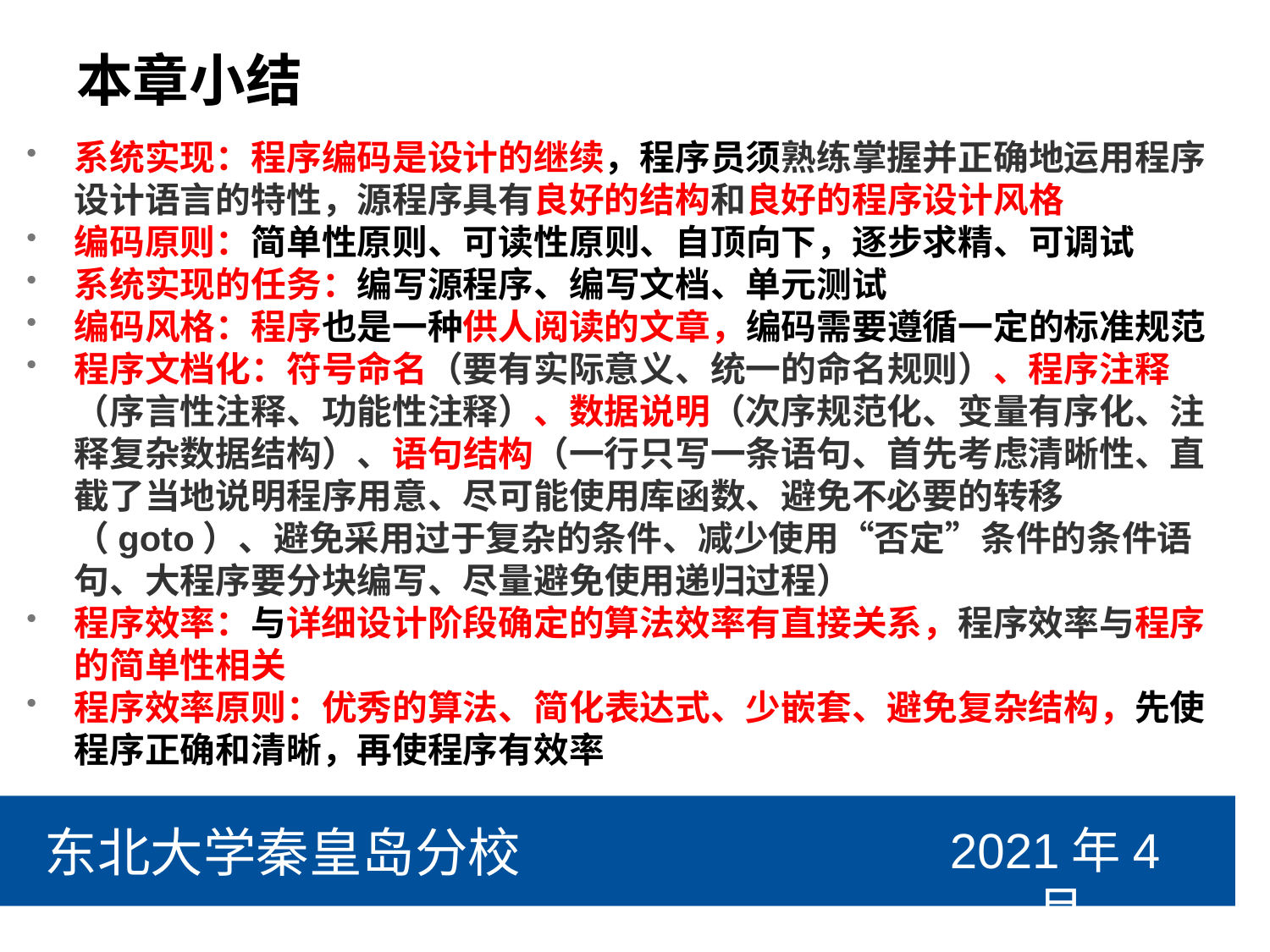

# 本章小结
系统实现：程序编码是设计的继续，程序员须熟练掌握并正确地运用程序设计语言的特性，源程序具有良好的结构和良好的程序设计风格
编码原则：简单性原则、可读性原则、自顶向下，逐步求精、可调试
系统实现的任务：编写源程序、编写文档、单元测试
编码风格：程序也是一种供人阅读的文章，编码需要遵循一定的标准规范
程序文档化：符号命名（要有实际意义、统一的命名规则）、程序注释（序言性注释、功能性注释）、数据说明（次序规范化、变量有序化、注释复杂数据结构）、语句结构（一行只写一条语句、首先考虑清晰性、直截了当地说明程序用意、尽可能使用库函数、避免不必要的转移（goto）、避免采用过于复杂的条件、减少使用“否定”条件的条件语句、大程序要分块编写、尽量避免使用递归过程）
程序效率：与详细设计阶段确定的算法效率有直接关系，程序效率与程序的简单性相关
程序效率原则：优秀的算法、简化表达式、少嵌套、避免复杂结构，先使程序正确和清晰，再使程序有效率